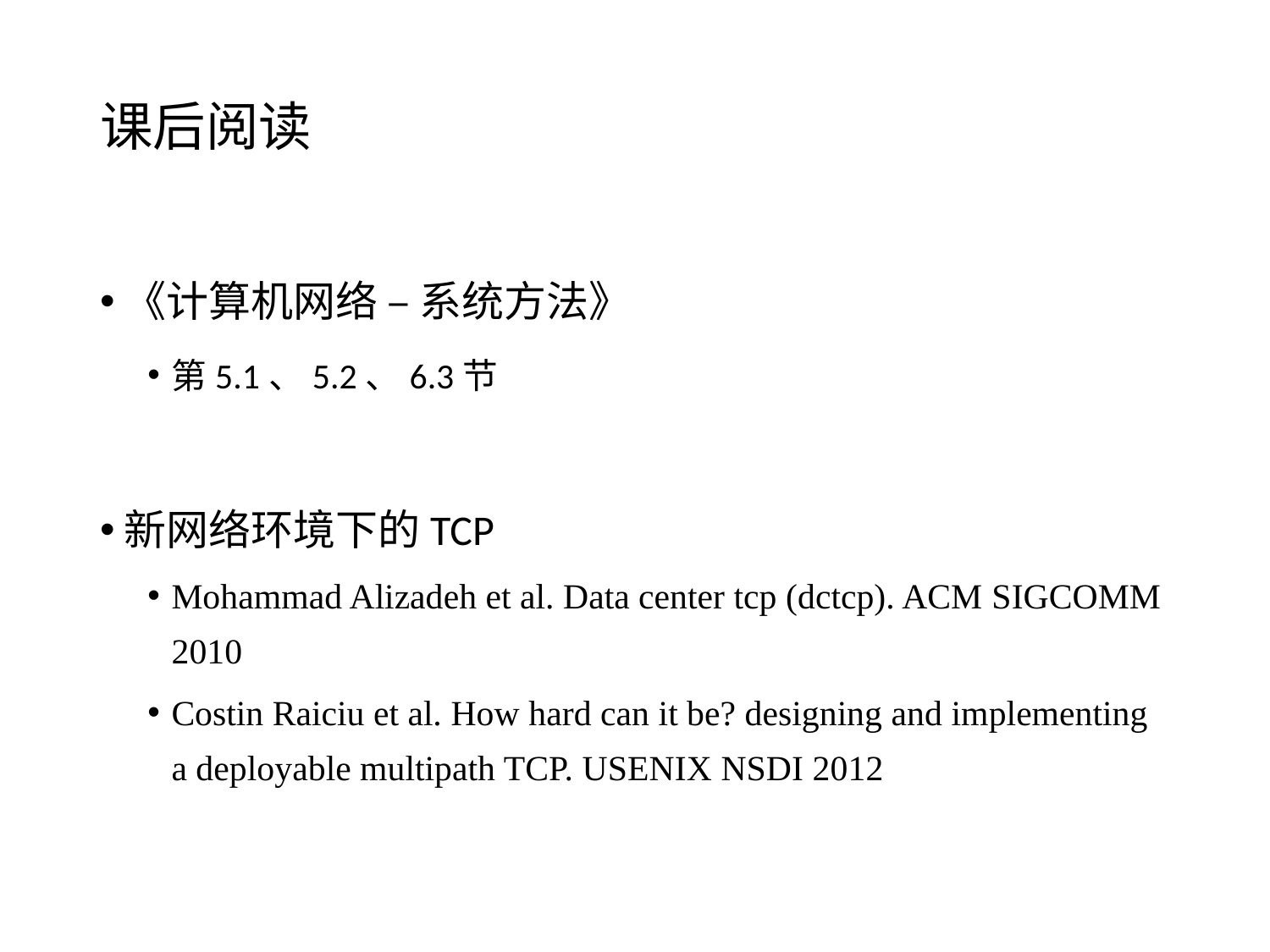

# 课后阅读
《计算机网络 – 系统方法》
第5.1、5.2、6.3节

新网络环境下的TCP
Mohammad Alizadeh et al. Data center tcp (dctcp). ACM SIGCOMM 2010
Costin Raiciu et al. How hard can it be? designing and implementing a deployable multipath TCP. USENIX NSDI 2012
93